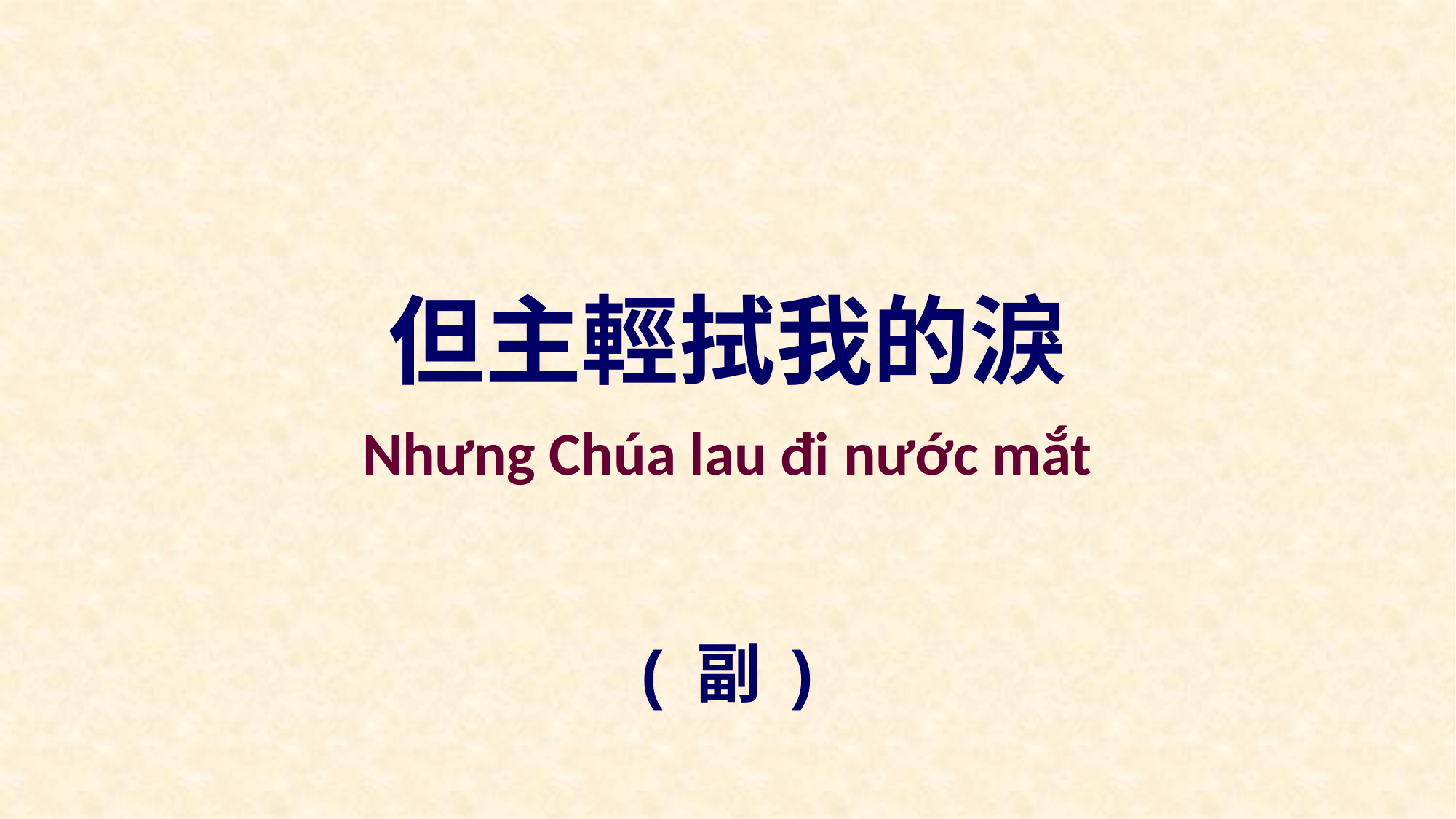

但主輕拭我的淚
Nhưng Chúa lau đi nước mắt
( 副 )